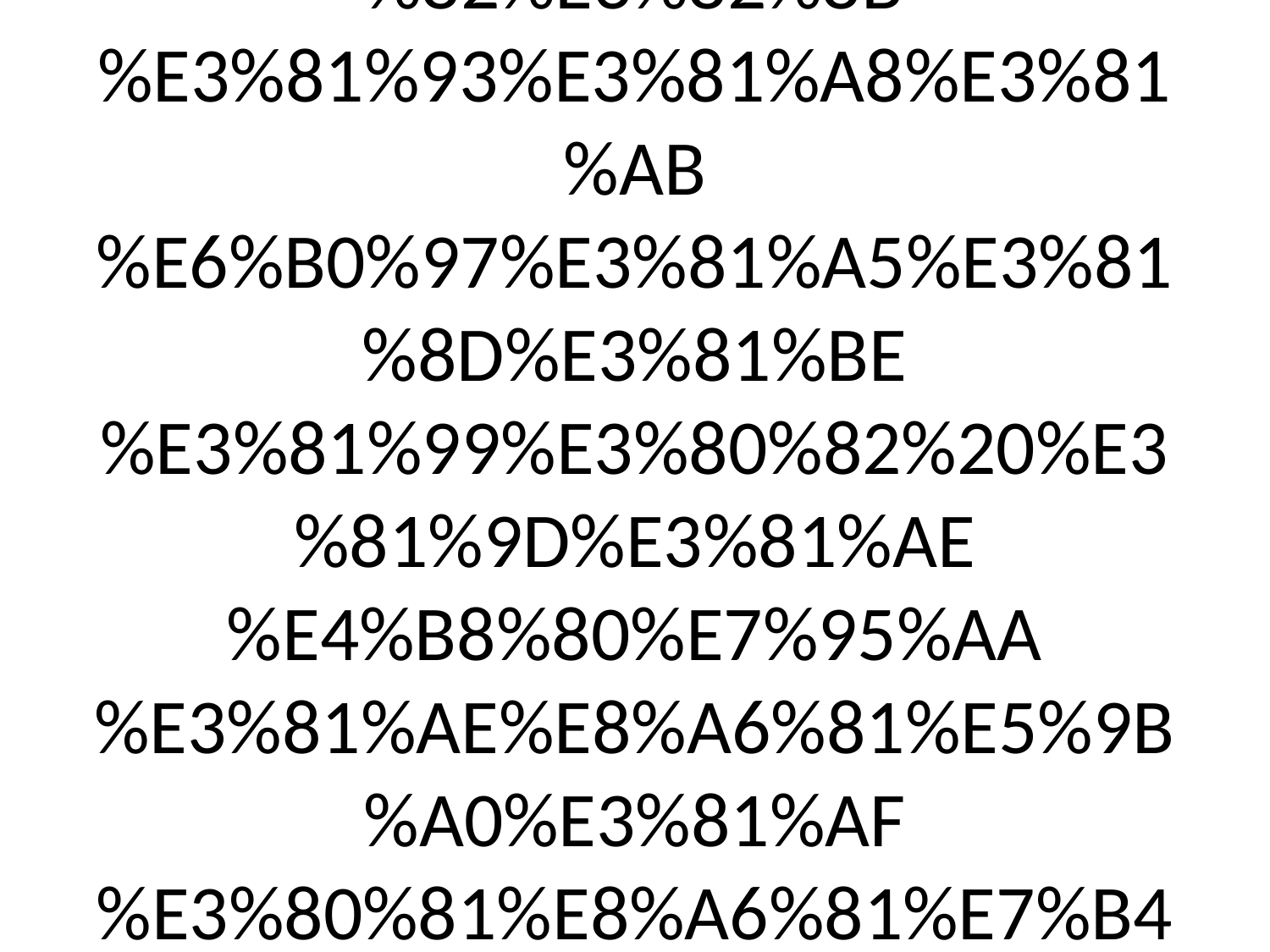

# - **得点レースの意識:** 最終的な勝敗は得点比較ですが、ゲーム中盤以降は**他プレイヤーの得点状況**も把握しておきましょう。特に残りラウンドで伸ばせる上限を予測し、「この人は研究が自分より○点高いが守護者は少ない」等をざっくり考えます。もし自分が劣勢なら、**相手と異なる得点源に注力して巻き返す**作戦も必要です。例えば一人が研究特化で来ているなら、自分は研究も追いつつ**追加の守護者討伐や遺物点収集**で差を埋める、といった動きです。アルナックでは**全員がある程度なんでもできてしまうため差が付きにくい**側面があります ([アルナック攻略：①ゲーマーズゲームとしての概要｜京大シミュ研](https://note.com/ku_simken/n/nda4373d386d6#:~:text=%E3%81%8C%E3%80%81%E5%8B%9D%E5%88%A9%E3%81%AE%E3%81%BF%E3%82%92%E8%BF%BD%E6%B1%82%E3%81%97%E3%81%A6%E3%81%84%E3%81%8F%E3%81%A8%E3%80%81%E5%B7%AE%E3%81%8C%E3%81%A4%E3%81%8D%E3%81%AB%E3%81%8F%E3%81%84%E4%B8%AD%E3%81%A7%E3%80%81%E3%81%84%E3%81%8B%E3%81%AB%E5%B7%AE%E3%82%92%E3%81%A4%E3%81%91%E3%82%8B%E3%81%8B%E3%82%92%E4%BA%89%E3%81%86%E3%80%81%E7%B4%B0%E3%81%8B%E3%81%84%E3%82%B2%E3%83%BC%E3%83%A0%E3%81%A7%E3%81%82%E3%82%8B%E3%81%93%E3%81%A8%E3%81%AB%E6%B0%97%E3%81%A5%E3%81%8D%E3%81%BE%E3%81%99%E3%80%82%20%E3%81%9D%E3%81%AE%E4%B8%80%E7%95%AA%E3%81%AE%E8%A6%81%E5%9B%A0%E3%81%AF%E3%80%81%E8%A6%81%E7%B4%A0%E3%81%8C%E5%A4%9A%E3%81%84%E3%82%8F%E3%82%8A%E3%81%AB%E6%88%A6%E7%95%A5%E3%81%8C%E5%B0%91%E3%81%AA%E3%81%84%E3%81%93%E3%81%A8%E3%81%AB%E3%81%82%E3%82%8A%E3%81%BE%E3%81%99%E3%80%82%E3%81%B6%E3%81%A3%E3%81%A1%E3%82%83%E3%81%91%E3%80%81%E3%81%93%E3%81%AE%E3%82%B2%E3%83%BC%E3%83%A0%E3%81%AE%E6%88%A6%E7%95%A5%E3%81%AF%E4%B8%80%E3%81%A4%E3%81%A7%E3%81%99%E3%80%82%E7%A0%94%E7%A9%B6%E3%83%88%E3%83%A9%E3%83%83%E3%82%AF%E3%81%A7%E7%9B%B8%E6%89%8B%E3%82%88%E3%82%8A%E5%85%88%E8%A1%8C%E3%81%99%E3%82%8B%E3%80%82%E3%81%9D%E3%82%8C%E3%81%A0%E3%81%91%E3%81%A7%E3%81%99%E3%80%82))。だからこそ**どこで差をつけるか**が重要で、相手と同じことをなぞるだけでは勝てません。相手の弱い部分（探索が手薄、カード点が少ない等）を突く形で自分の戦略に組み込むと、最終スコアで逆転できる可能性が高まります。